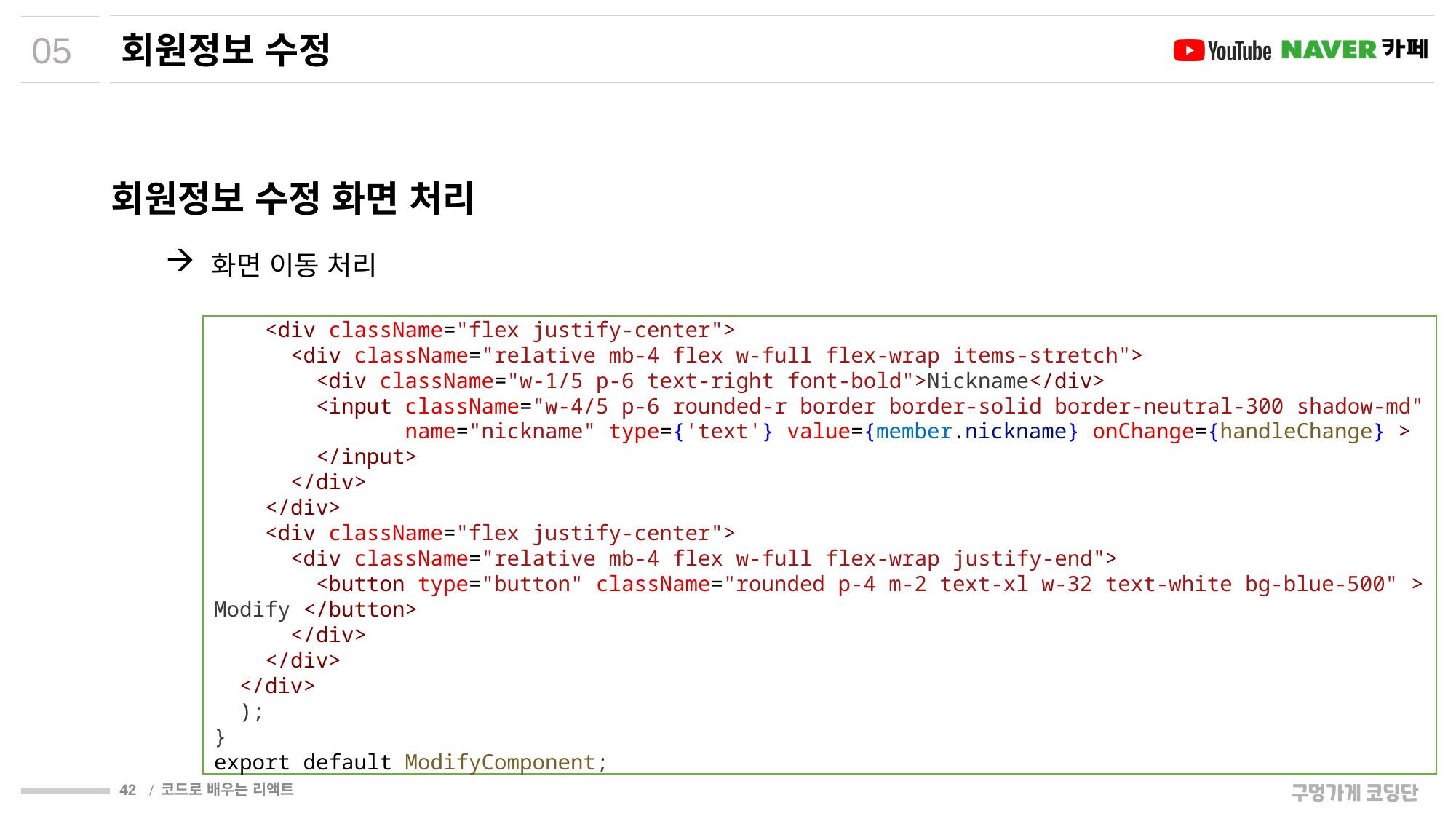

05
# 회원정보 수정
회원정보 수정 화면 처리
 화면 이동 처리
    <div className="flex justify-center">
      <div className="relative mb-4 flex w-full flex-wrap items-stretch">
        <div className="w-1/5 p-6 text-right font-bold">Nickname</div>
        <input className="w-4/5 p-6 rounded-r border border-solid border-neutral-300 shadow-md"
               name="nickname" type={'text'} value={member.nickname} onChange={handleChange} >
        </input>
      </div>
    </div>
    <div className="flex justify-center">
      <div className="relative mb-4 flex w-full flex-wrap justify-end">
        <button type="button" className="rounded p-4 m-2 text-xl w-32 text-white bg-blue-500" > Modify </button>
      </div>
    </div>
  </div>
  );
}
export default ModifyComponent;
42
/ 코드로 배우는 리액트